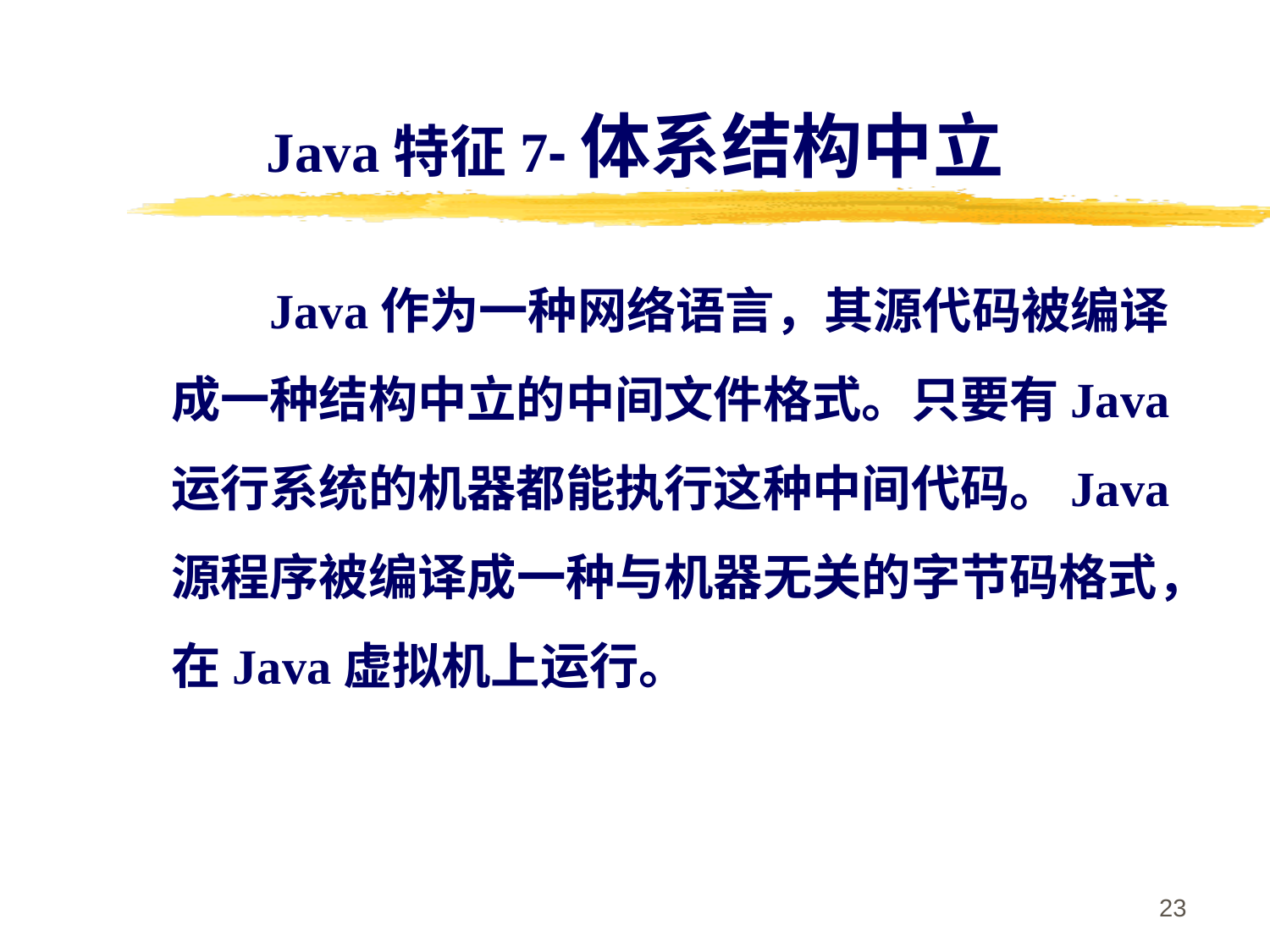

Java特征7-体系结构中立
        Java作为一种网络语言，其源代码被编译成一种结构中立的中间文件格式。只要有Java运行系统的机器都能执行这种中间代码。Java源程序被编译成一种与机器无关的字节码格式，在Java虚拟机上运行。
23